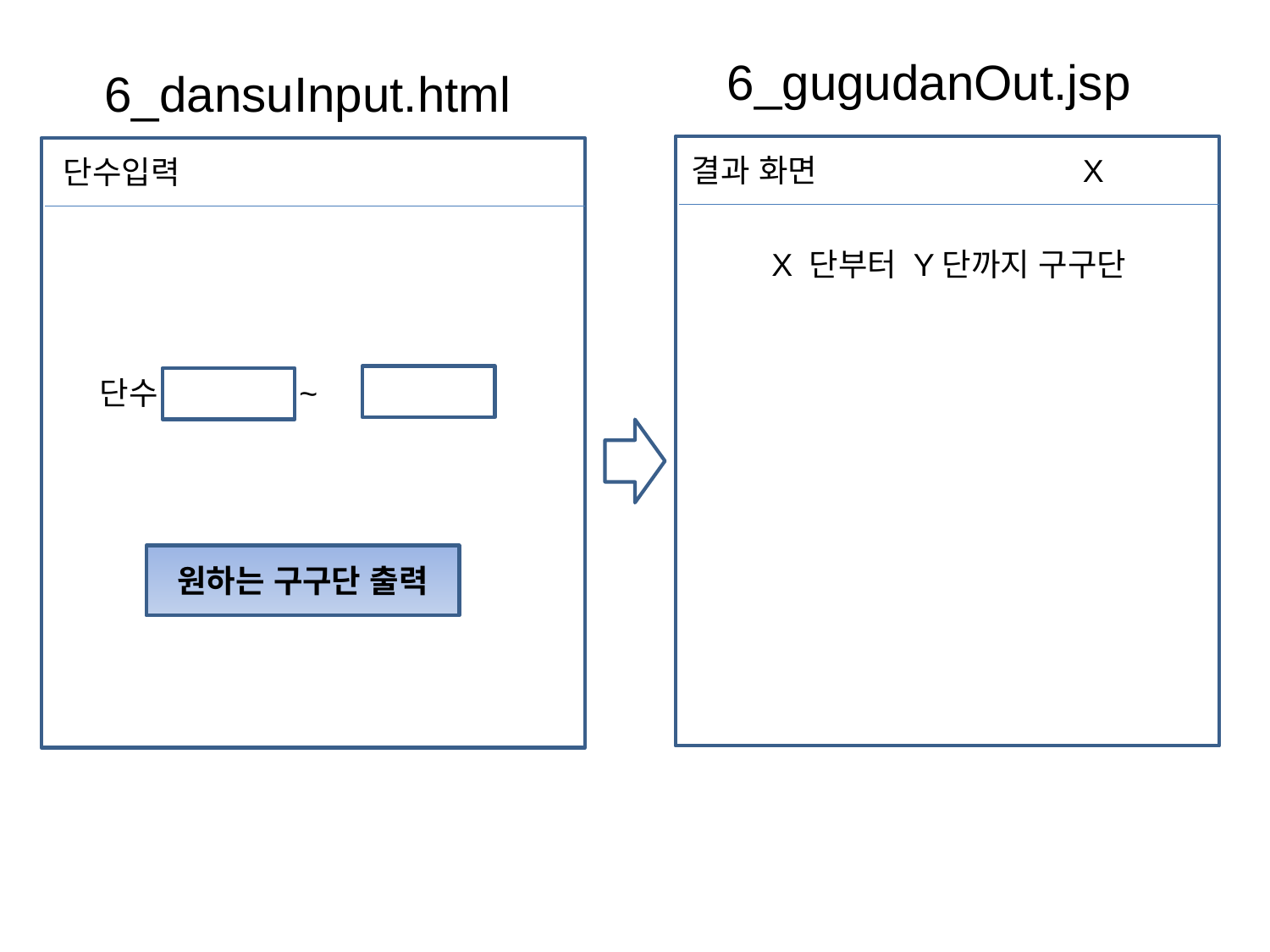

6_gugudanOut.jsp
6_dansuInput.html

결과 화면                             X
단수입력
X 단부터 Y단까지 구구단

단수               ~

원하는 구구단 출력